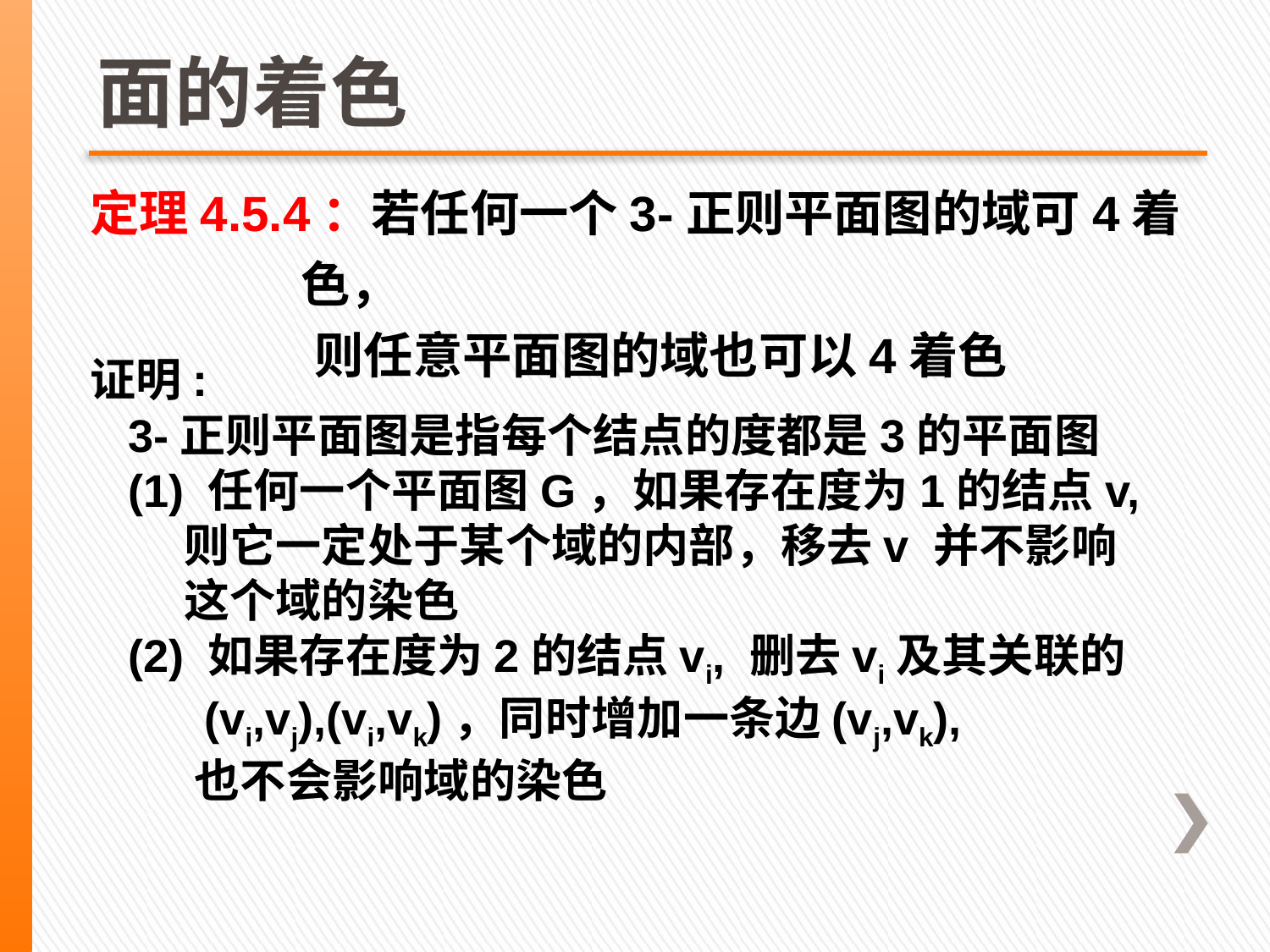

# 面的着色
定理4.5.4：若任何一个3-正则平面图的域可4着色，
                   则任意平面图的域也可以4着色
证明:
   3-正则平面图是指每个结点的度都是3的平面图
   (1) 任何一个平面图G，如果存在度为1的结点v,
        则它一定处于某个域的内部，移去v 并不影响
        这个域的染色
   (2) 如果存在度为2的结点vi, 删去vi及其关联的
         (vi,vj),(vi,vk)，同时增加一条边(vj,vk),
         也不会影响域的染色